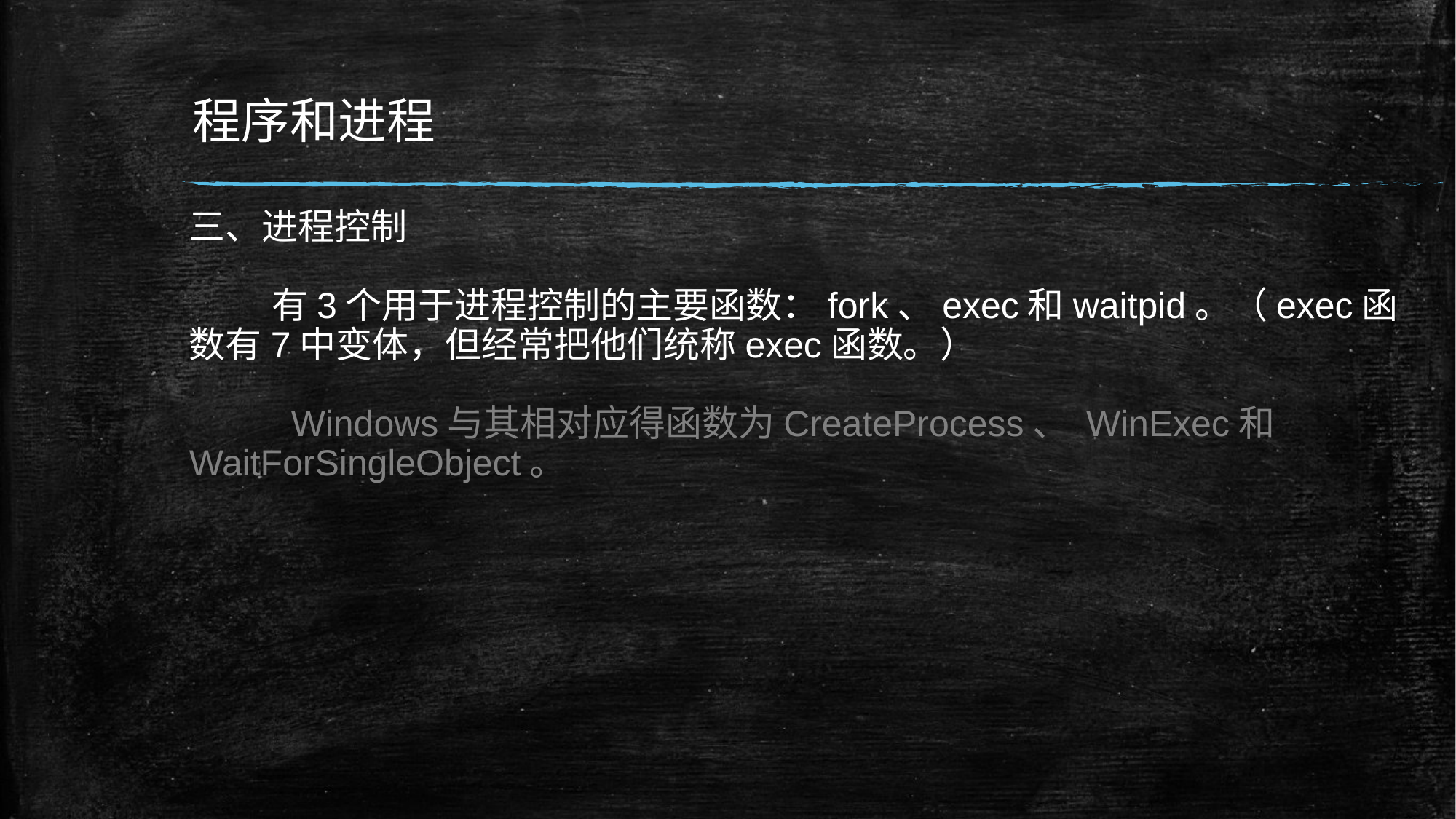

# 程序和进程
三、进程控制

         有3个用于进程控制的主要函数：fork、exec和waitpid。（exec函数有7中变体，但经常把他们统称exec函数。）

          Windows与其相对应得函数为CreateProcess、 WinExec和WaitForSingleObject。